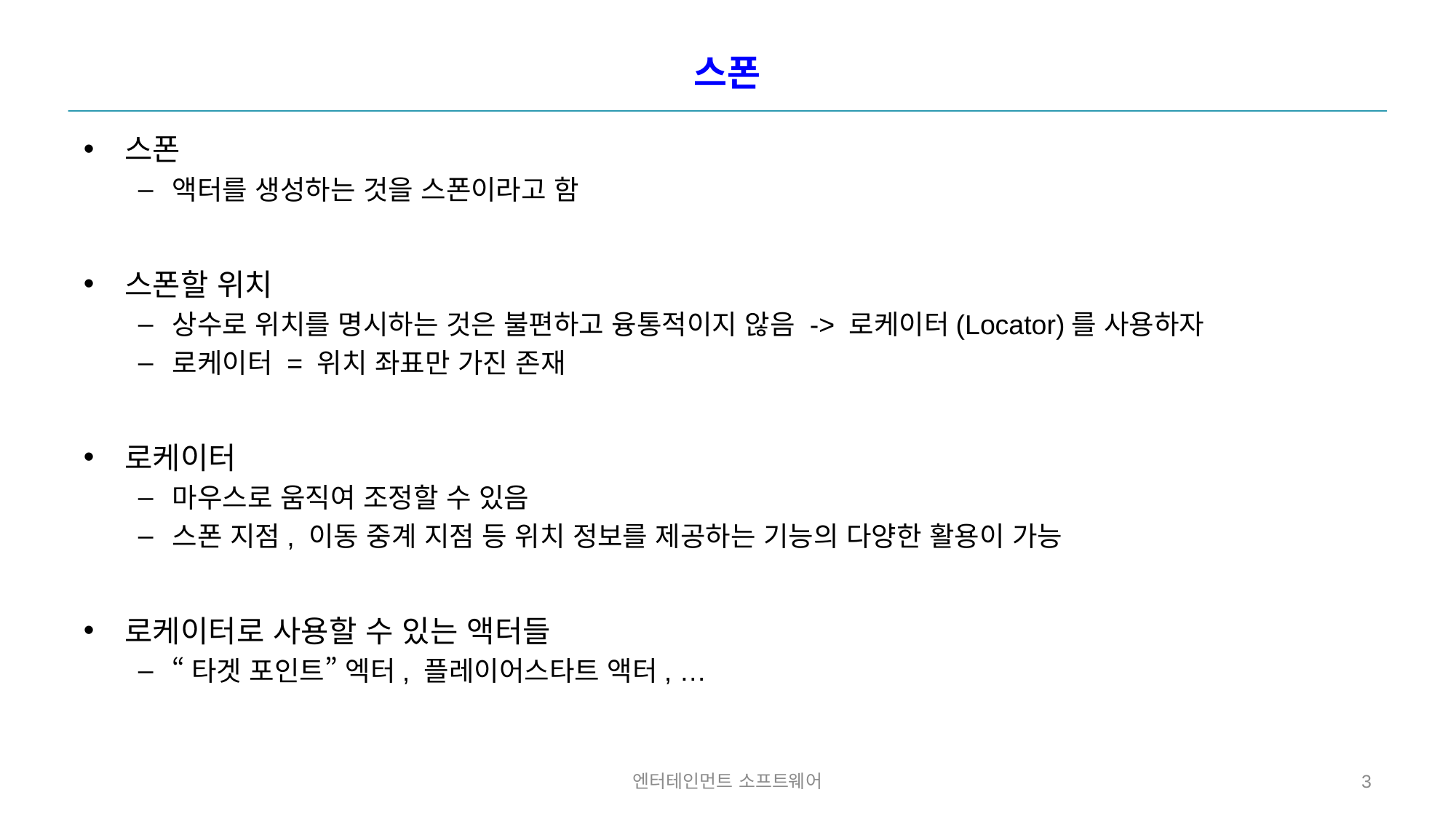

# 스폰
스폰
액터를 생성하는 것을 스폰이라고 함

스폰할 위치
상수로 위치를 명시하는 것은 불편하고 융통적이지 않음 -> 로케이터(Locator)를 사용하자
로케이터 = 위치 좌표만 가진 존재

로케이터
마우스로 움직여 조정할 수 있음
스폰 지점, 이동 중계 지점 등 위치 정보를 제공하는 기능의 다양한 활용이 가능

로케이터로 사용할 수 있는 액터들
“타겟 포인트” 엑터, 플레이어스타트 액터, …

엔터테인먼트 소프트웨어
3